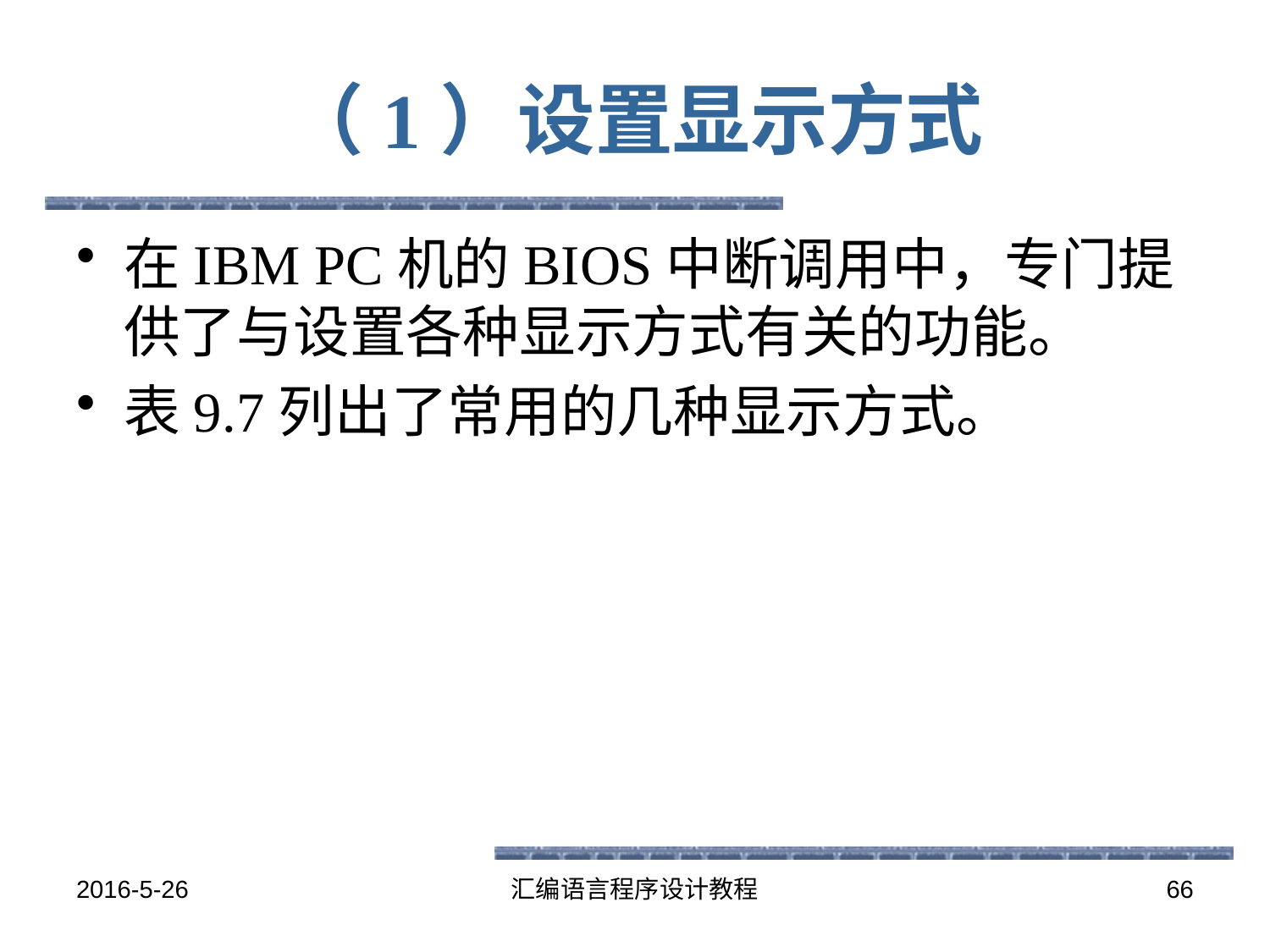

# （1）设置显示方式
在IBM PC机的BIOS中断调用中，专门提供了与设置各种显示方式有关的功能。
表9.7列出了常用的几种显示方式。
2016-5-26
汇编语言程序设计教程
66